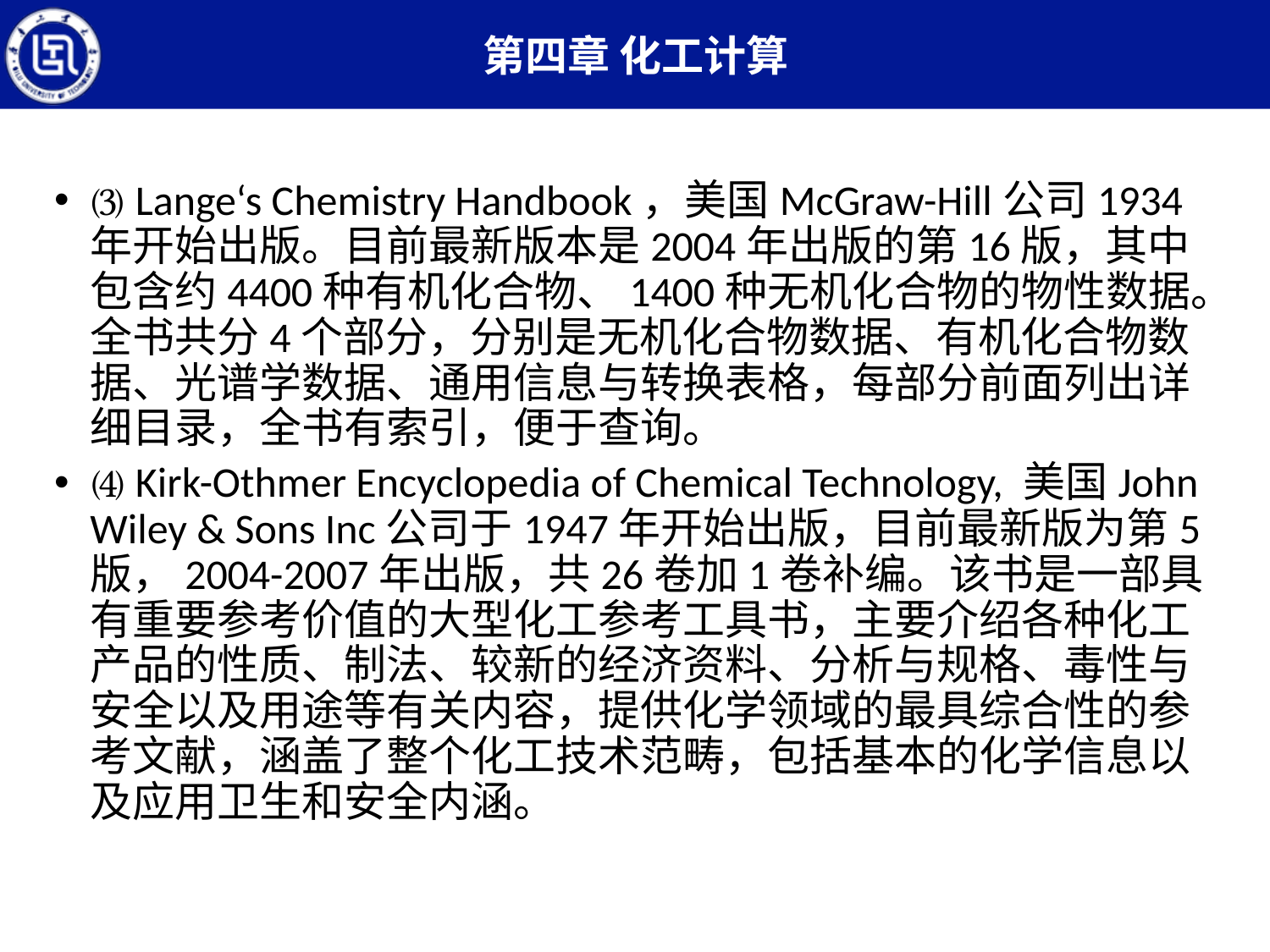

27
⑶ Lange‘s Chemistry Handbook，美国McGraw-Hill公司1934年开始出版。目前最新版本是2004年出版的第16版，其中包含约4400种有机化合物、1400种无机化合物的物性数据。全书共分4个部分，分别是无机化合物数据、有机化合物数据、光谱学数据、通用信息与转换表格，每部分前面列出详细目录，全书有索引，便于查询。
⑷ Kirk-Othmer Encyclopedia of Chemical Technology, 美国John Wiley & Sons Inc公司于1947年开始出版，目前最新版为第5版，2004-2007年出版，共26卷加1卷补编。该书是一部具有重要参考价值的大型化工参考工具书，主要介绍各种化工产品的性质、制法、较新的经济资料、分析与规格、毒性与安全以及用途等有关内容，提供化学领域的最具综合性的参考文献，涵盖了整个化工技术范畴，包括基本的化学信息以及应用卫生和安全内涵。